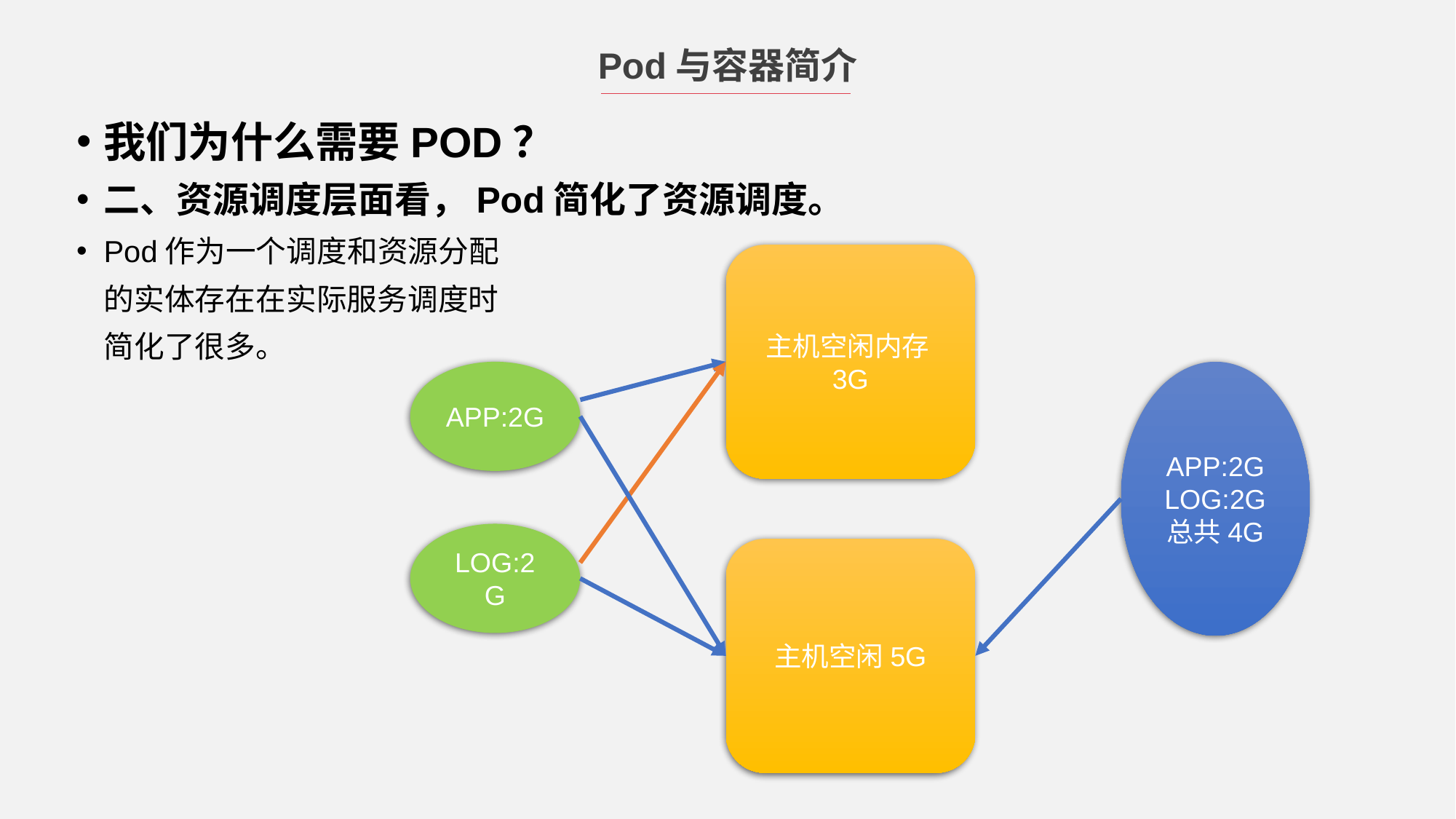

Pod与容器简介

我们为什么需要POD？
二、资源调度层面看，Pod简化了资源调度。
Pod作为一个调度和资源分配
   的实体存在在实际服务调度时
   简化了很多。
主机空闲内存3G
APP:2G
APP:2G
LOG:2G
总共4G
LOG:2G
主机空闲5G